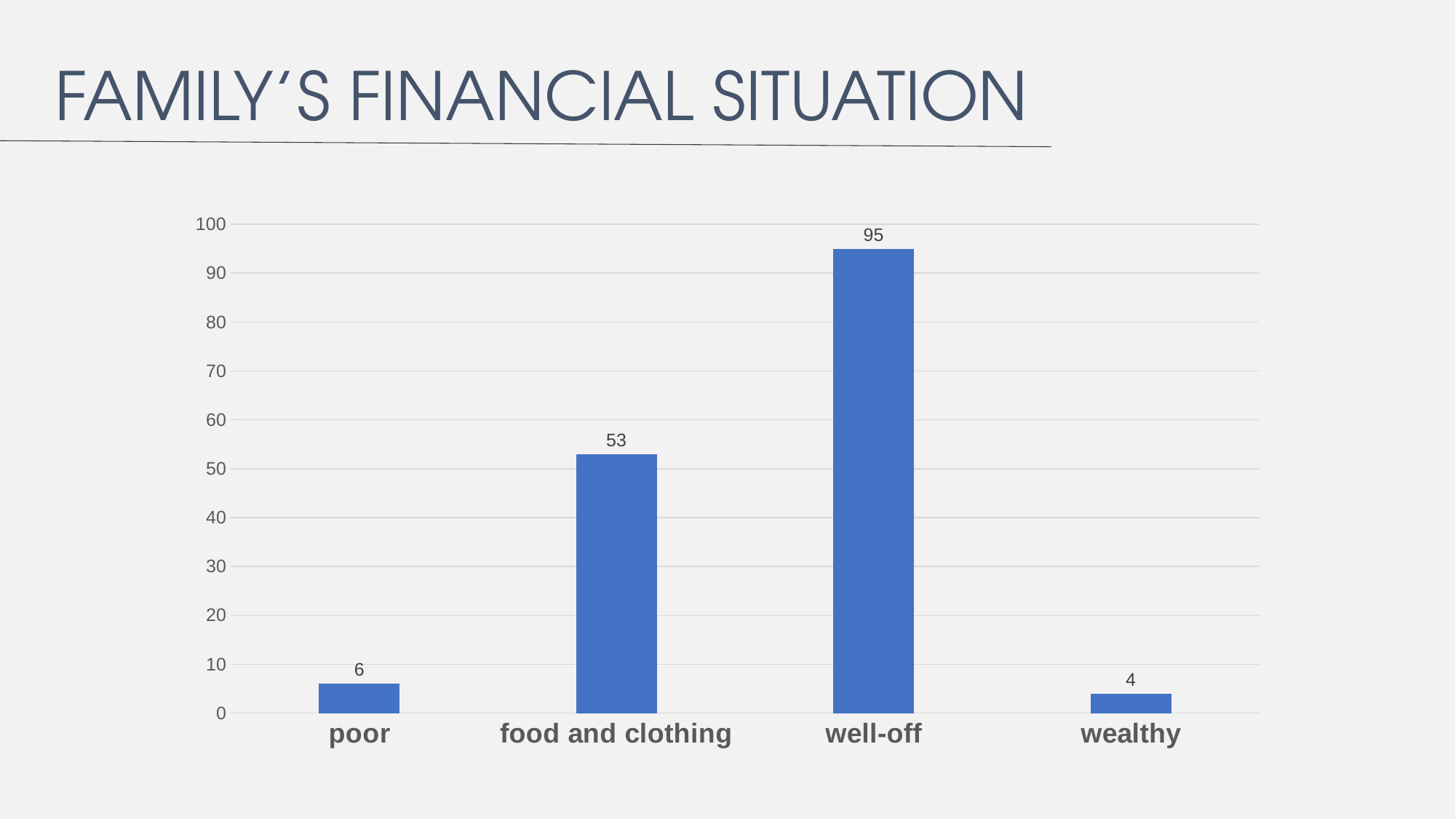

FAMILY’S FINANCIAL SITUATION

### Chart

| Category | 列1 |
|---|---|
| poor | 6.0 |
| food and clothing | 53.0 |
| well-off | 95.0 |
| wealthy | 4.0 |